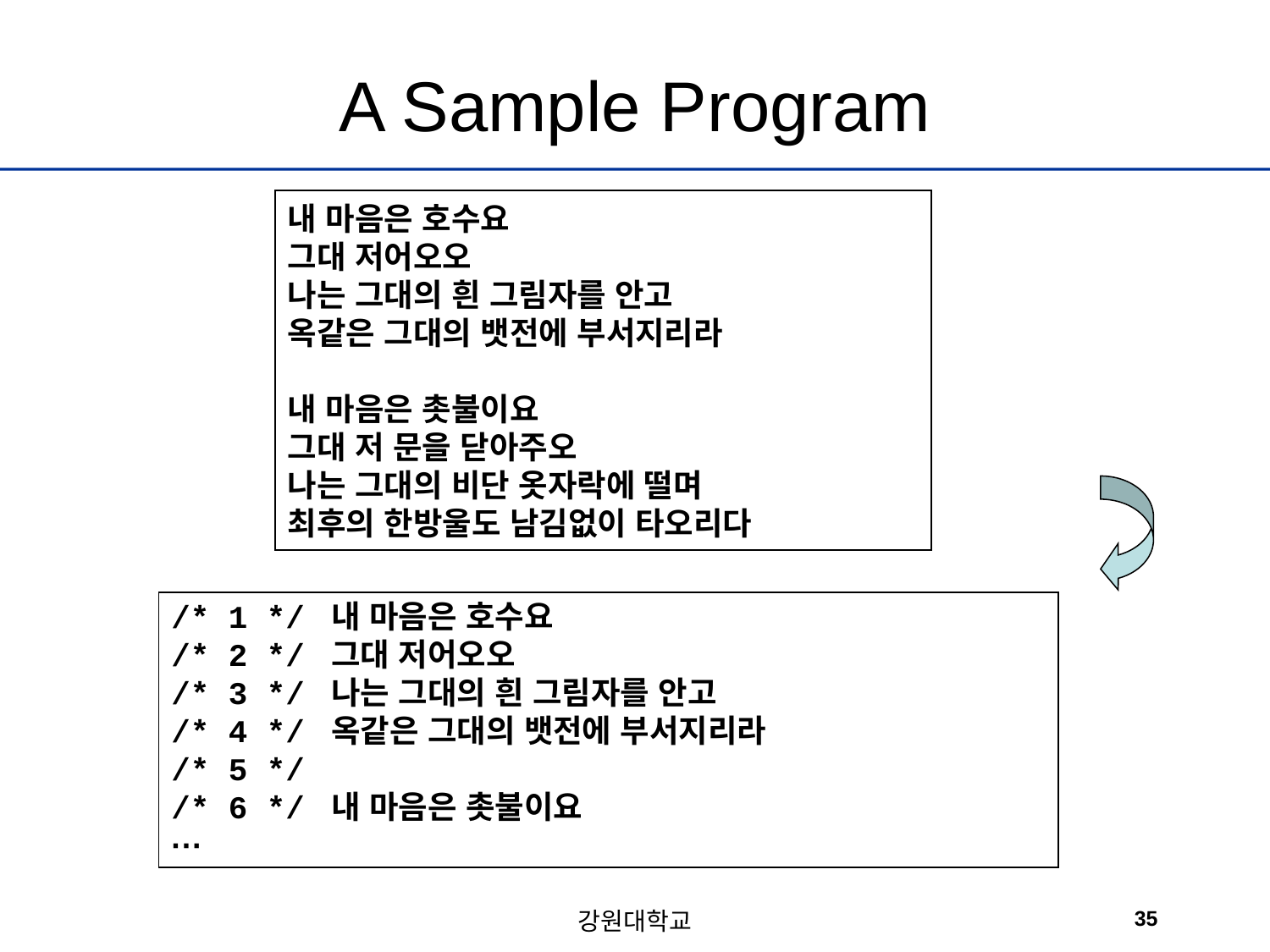

# A Sample Program

내 마음은 호수요
그대 저어오오
나는 그대의 흰 그림자를 안고
옥같은 그대의 뱃전에 부서지리라

내 마음은 촛불이요
그대 저 문을 닫아주오
나는 그대의 비단 옷자락에 떨며
최후의 한방울도 남김없이 타오리다

/* 1 */ 내 마음은 호수요
/* 2 */ 그대 저어오오
/* 3 */ 나는 그대의 흰 그림자를 안고
/* 4 */ 옥같은 그대의 뱃전에 부서지리라
/* 5 */
/* 6 */ 내 마음은 촛불이요
···
강원대학교